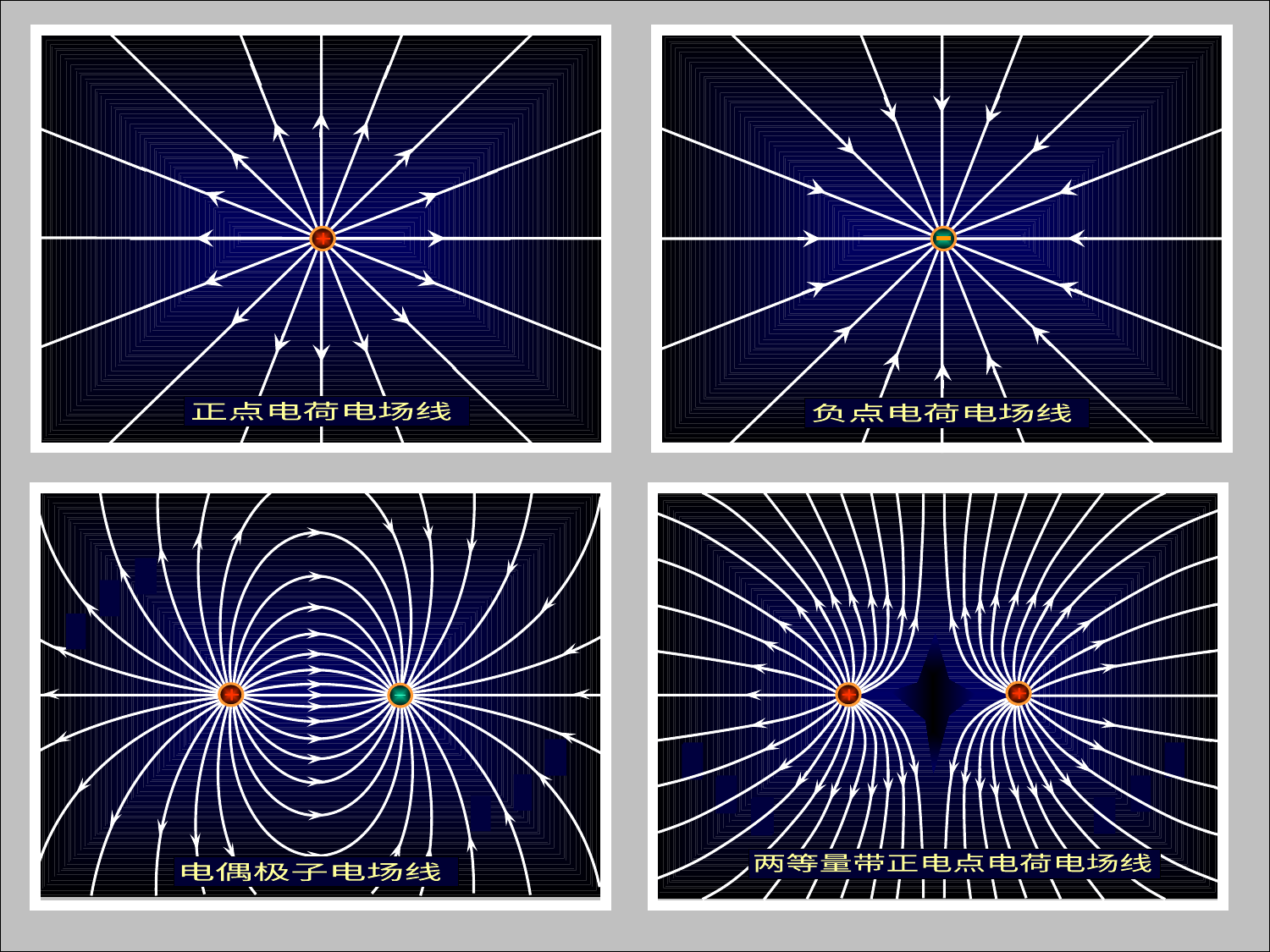

+
-

正点电荷电场线
负点电荷电场线

+

+

+

-

两等量带正电点电荷电场线

电偶极子电场线

图组1